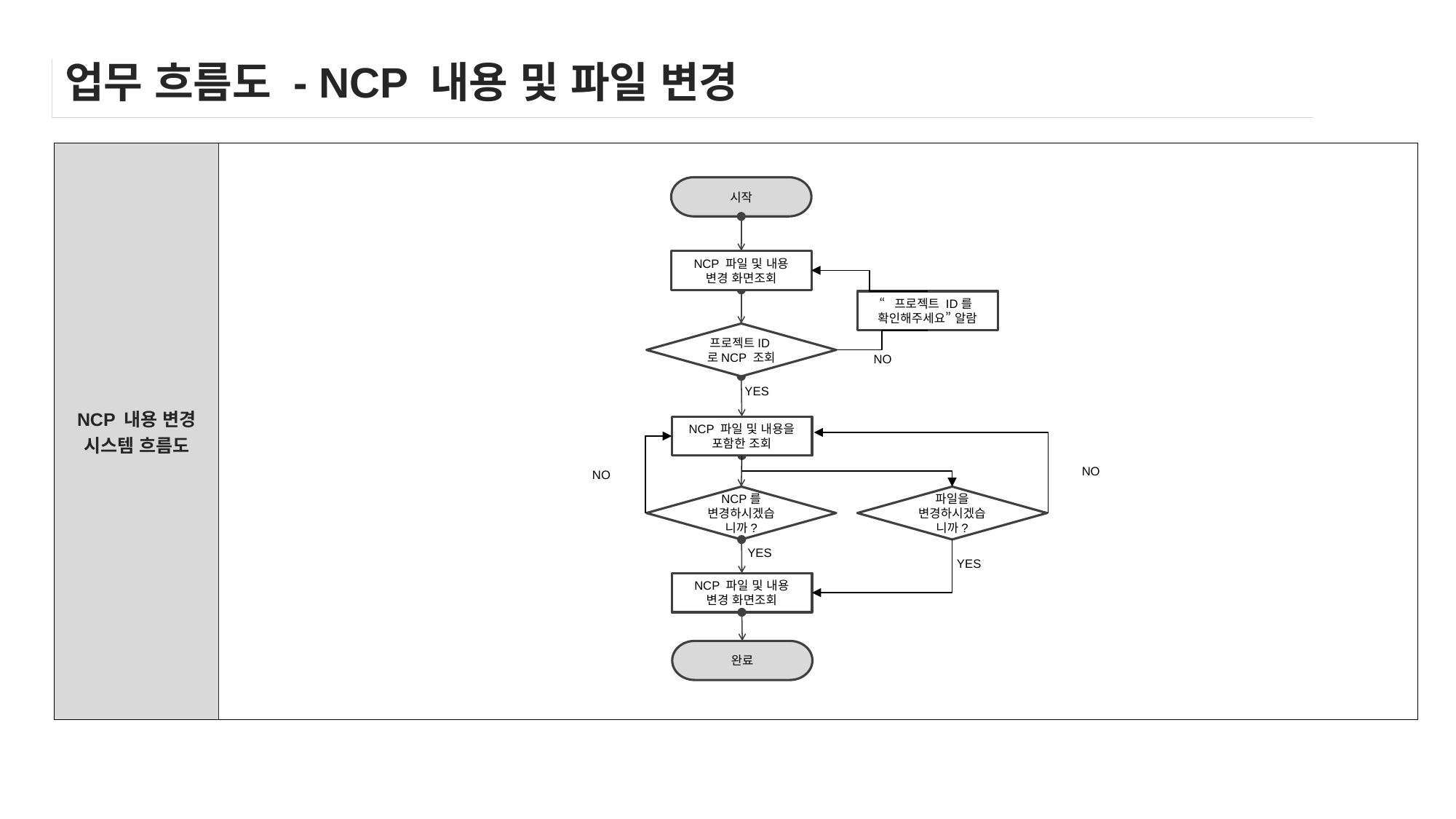

# 업무 흐름도 - NCP 내용 및 파일 변경
| NCP 내용 변경 시스템 흐름도 |  |
| --- | --- |
시작
NCP 파일 및 내용
변경 화면조회
“프로젝트 ID를
확인해주세요” 알람
프로젝트ID로NCP 조회
NO
YES
NCP 파일 및 내용을 포함한 조회
NO
NO
NCP를 변경하시겠습니까?
파일을 변경하시겠습니까?
YES
YES
NCP 파일 및 내용 변경 화면조회
완료